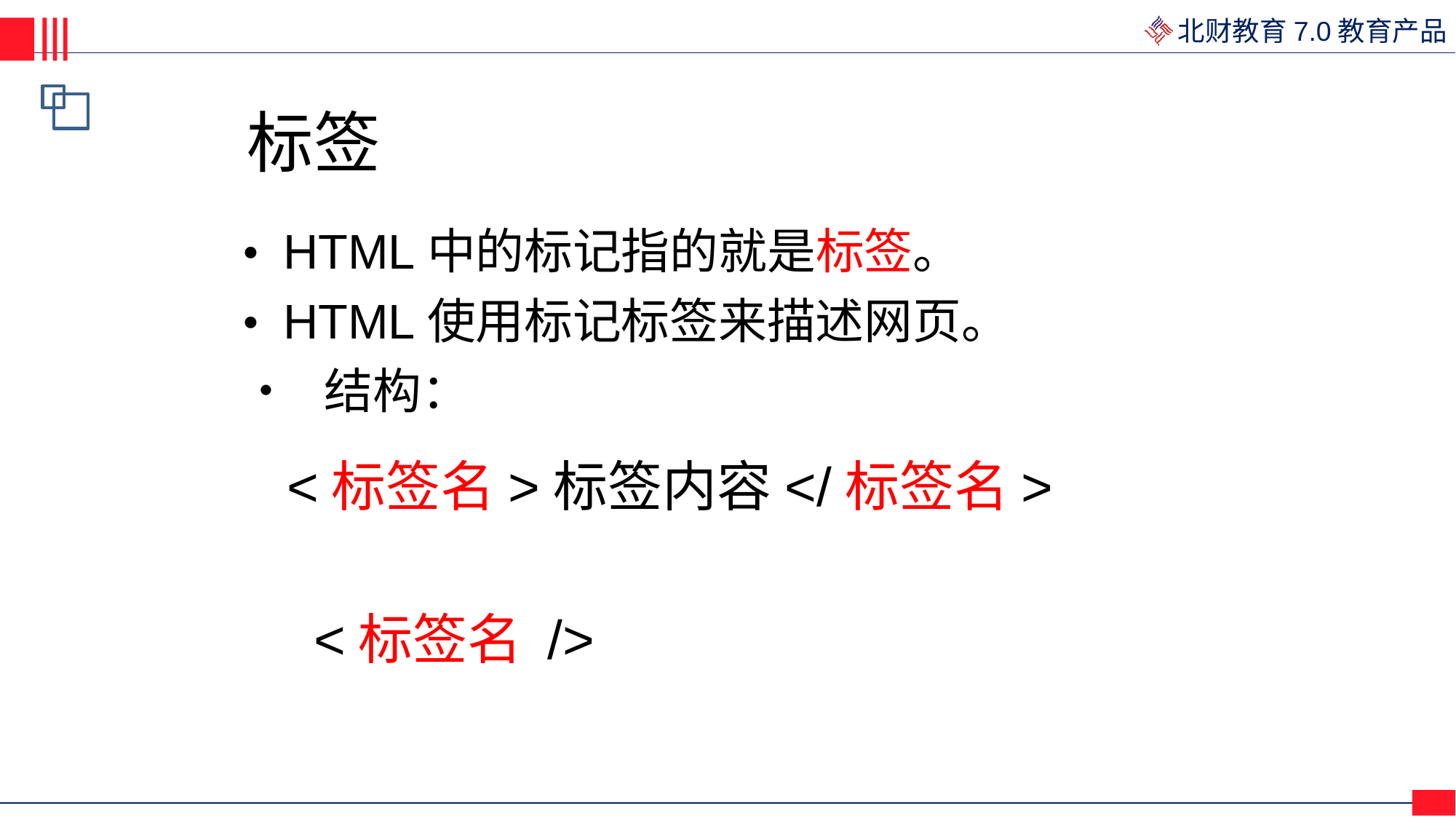

标签
•  HTML中的标记指的就是标签。
•  HTML使用标记标签来描述网页。
•  结构：
<标签名>标签内容</标签名>
<标签名 />